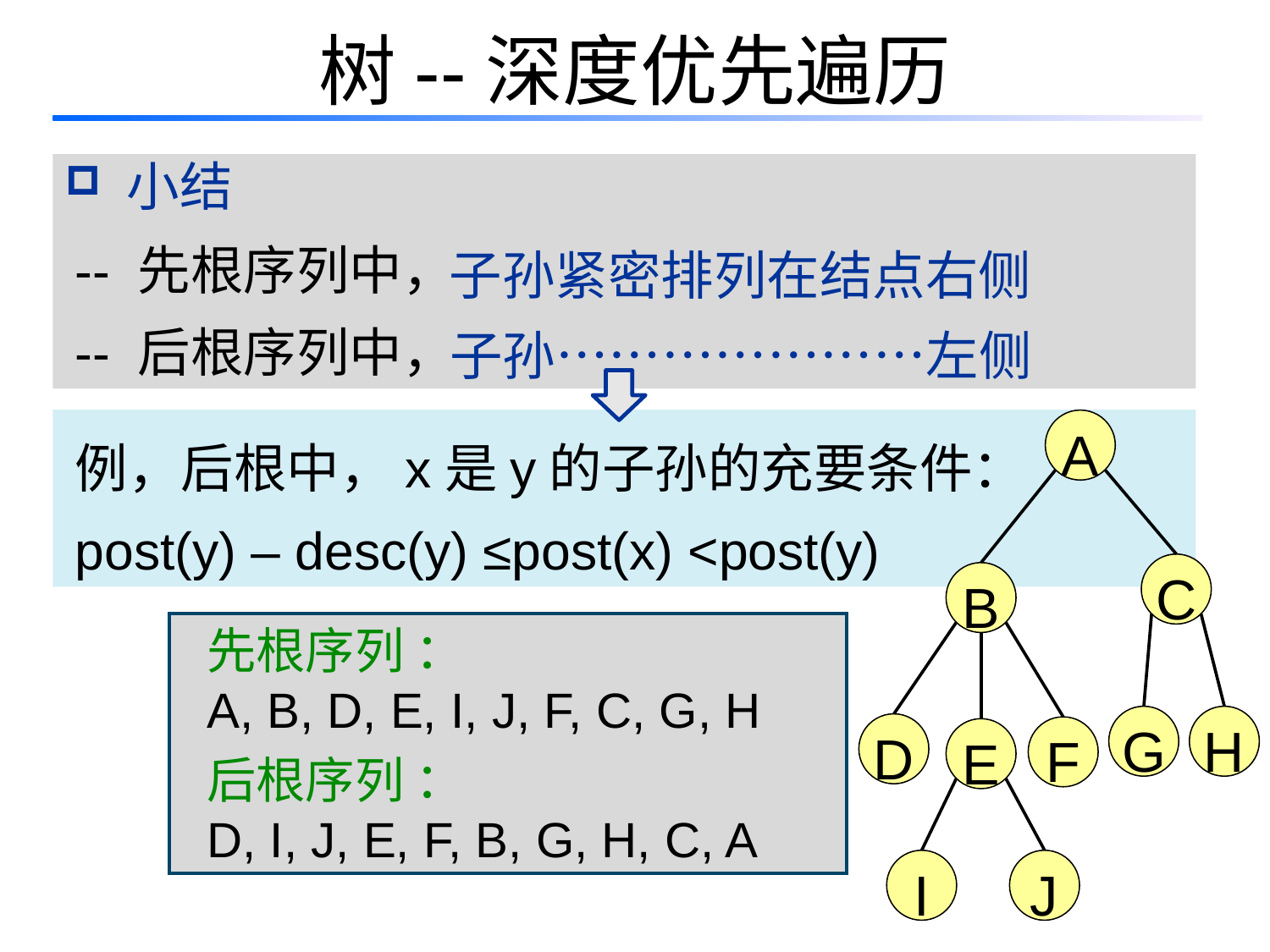

# 树--深度优先遍历

 小结
-- 先根序列中，
-- 后根序列中，
子孙紧密排列在结点右侧
子孙…………………左侧

例，后根中，x是y的子孙的充要条件：
post(y) – desc(y) ≤post(x) <post(y)
A
C
B
先根序列 ：
A, B, D, E, I, J, F, C, G, H
后根序列 ：
D, I, J, E, F, B, G, H, C, A
G
H
D
F
E
I
J